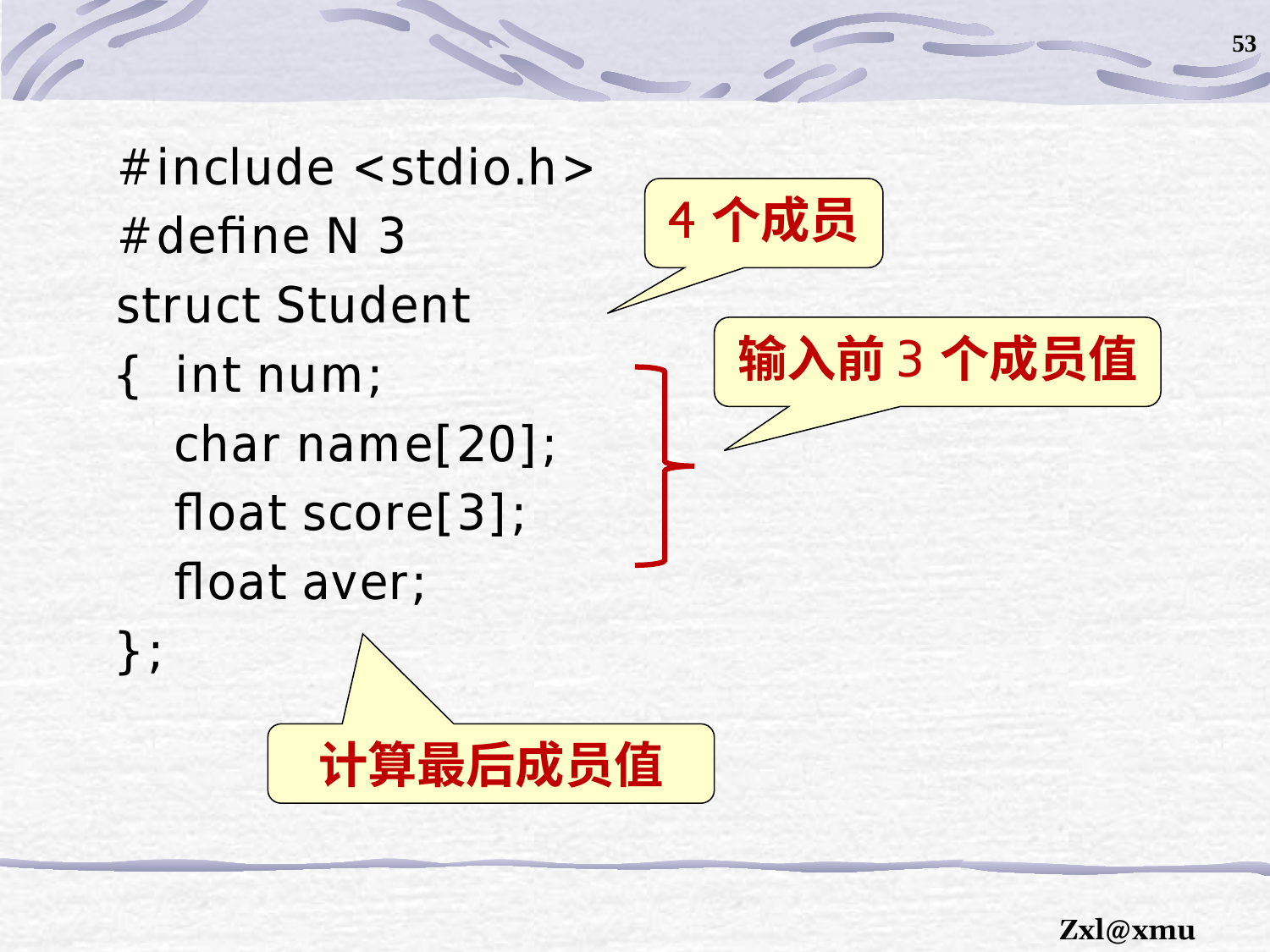

53
#include <stdio.h>
#define N 3
struct Student
{  int num;
    char name[20];
    float score[3];
    float aver;
};
4个成员
输入前3个成员值

计算最后成员值